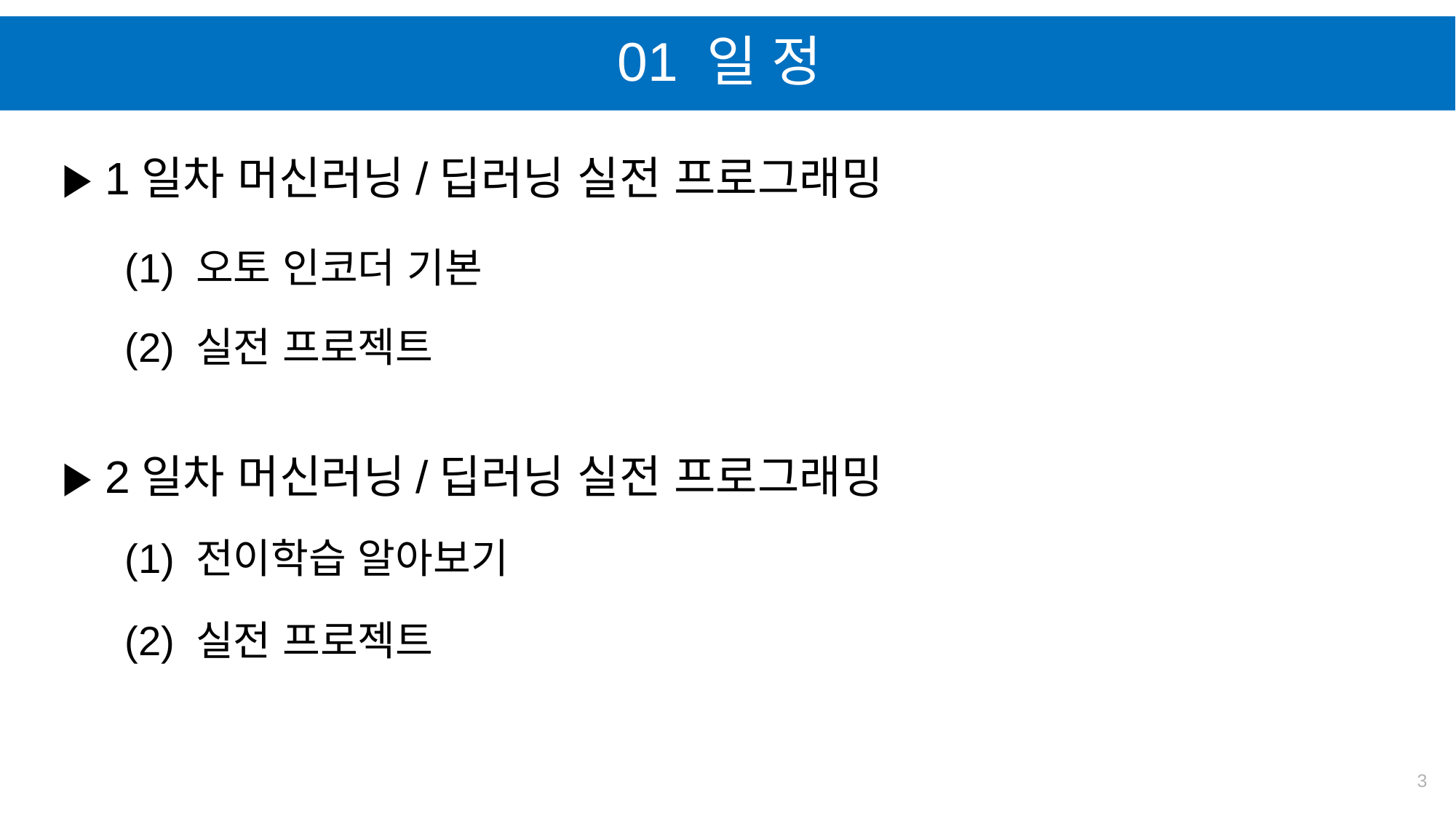

# 01 일 정
▶ 1일차 머신러닝/딥러닝 실전 프로그래밍
(1) 오토 인코더 기본
(2) 실전 프로젝트
▶ 2일차 머신러닝/딥러닝 실전 프로그래밍
(1) 전이학습 알아보기
(2) 실전 프로젝트
3